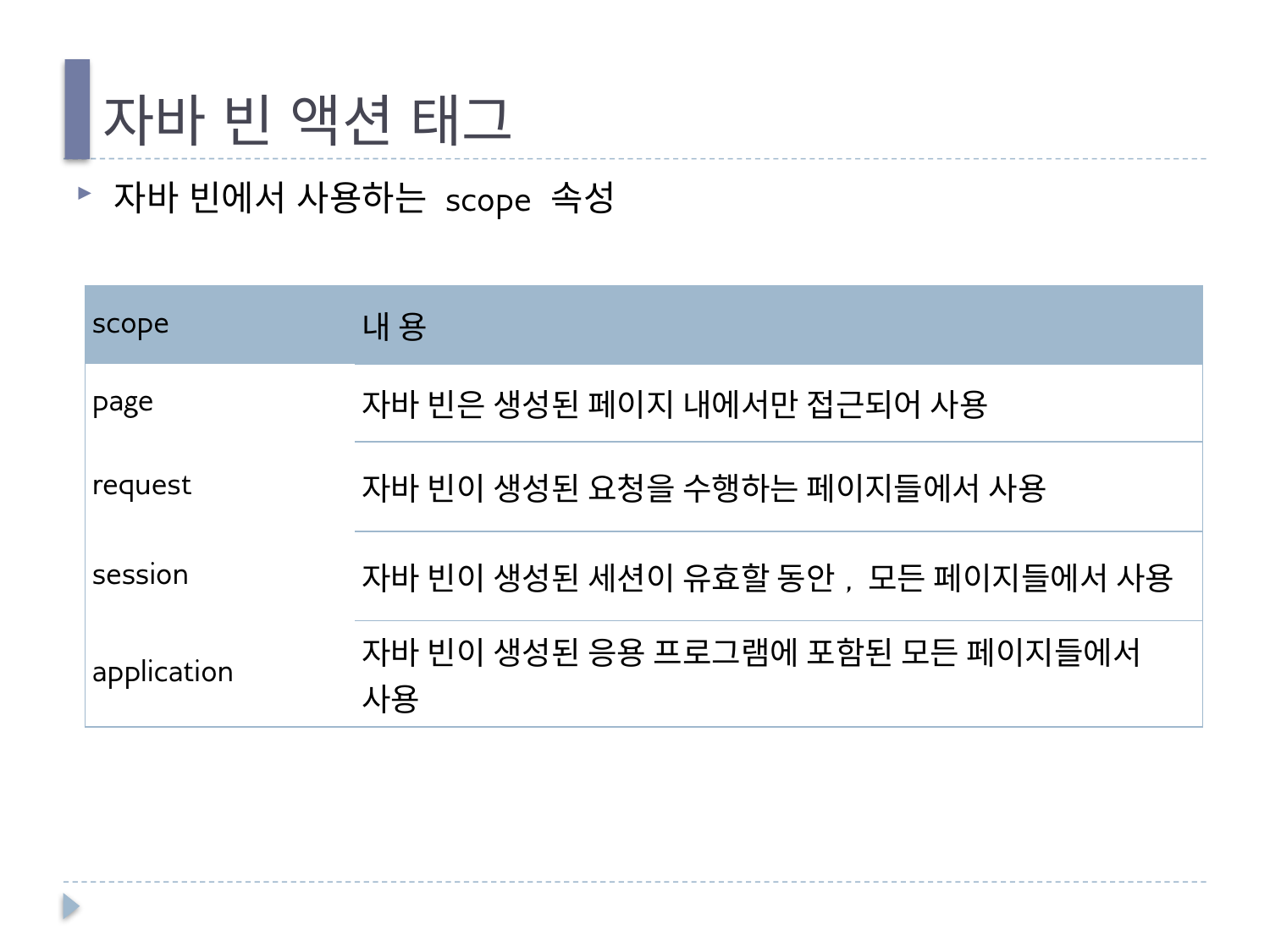

# 자바 빈 액션 태그
자바 빈에서 사용하는 scope 속성

| scope | 내 용 |
| --- | --- |
| page | 자바 빈은 생성된 페이지 내에서만 접근되어 사용 |
| request | 자바 빈이 생성된 요청을 수행하는 페이지들에서 사용 |
| session | 자바 빈이 생성된 세션이 유효할 동안, 모든 페이지들에서 사용 |
| application | 자바 빈이 생성된 응용 프로그램에 포함된 모든 페이지들에서 사용 |